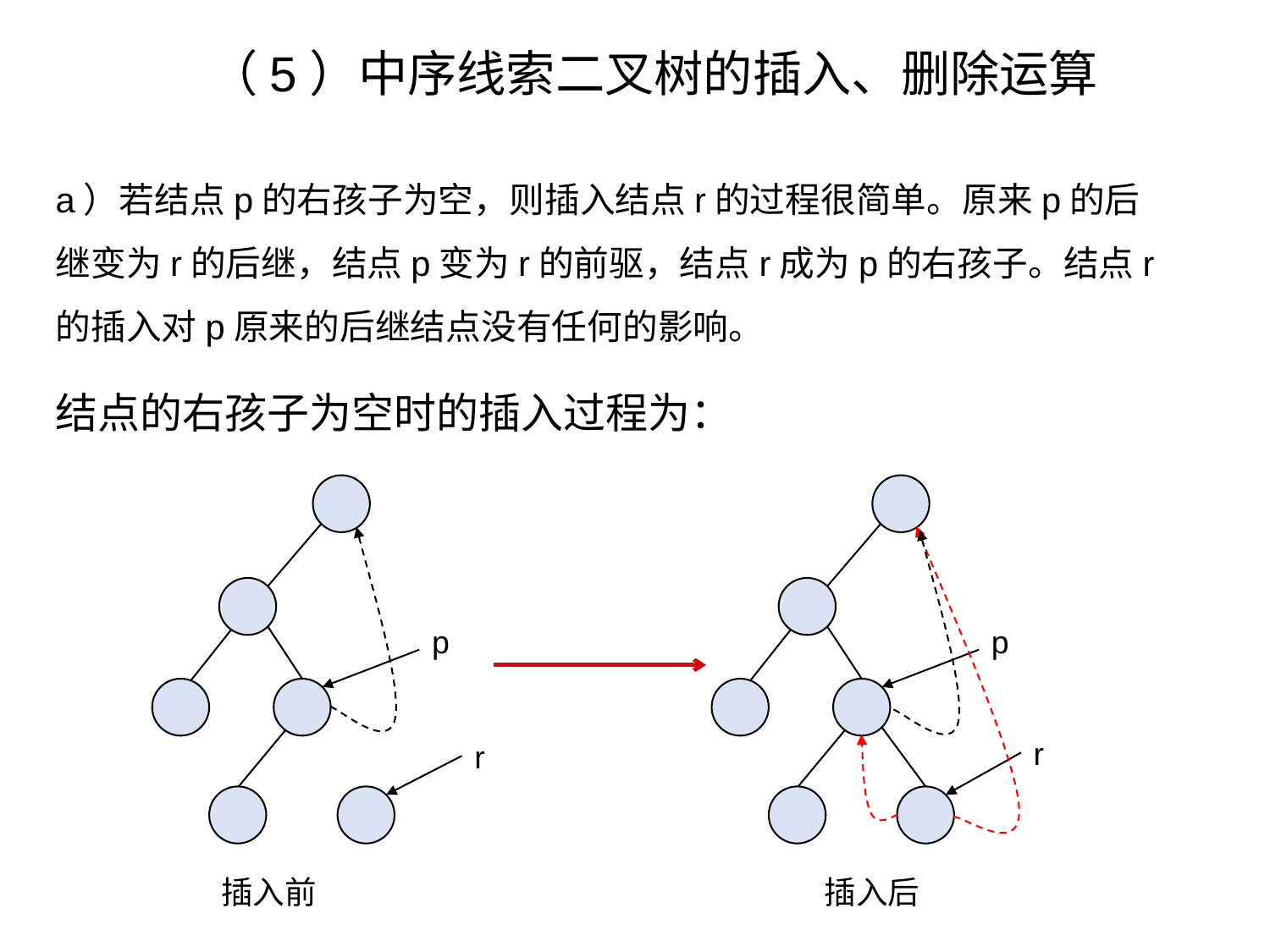

（5）中序线索二叉树的插入、删除运算
a）若结点p的右孩子为空，则插入结点r的过程很简单。原来p的后继变为r的后继，结点p变为r的前驱，结点r成为p的右孩子。结点r的插入对p原来的后继结点没有任何的影响。
结点的右孩子为空时的插入过程为：

p

r

p

r

插入前
插入后
55